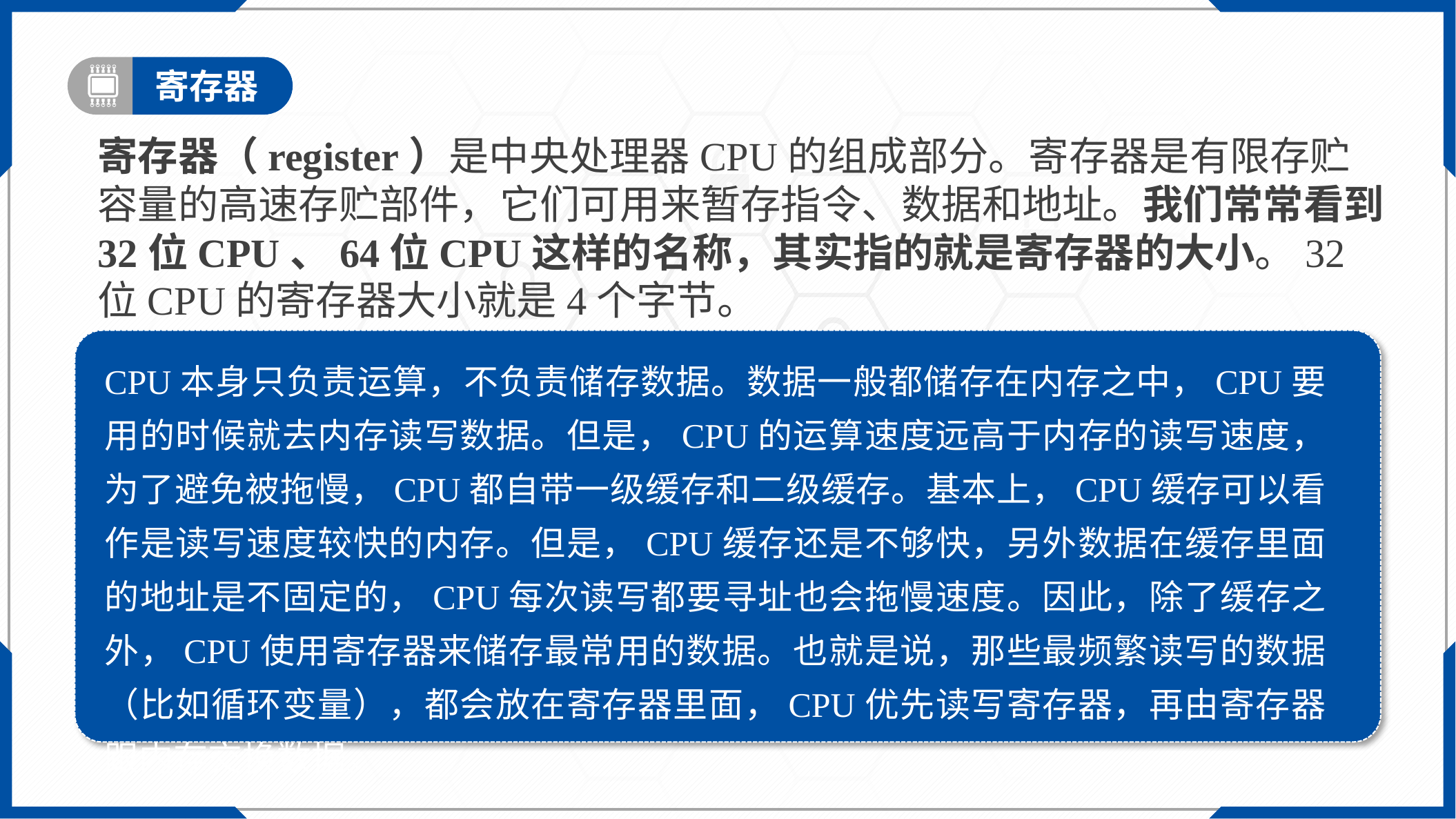

寄存器

寄存器（register）是中央处理器CPU的组成部分。寄存器是有限存贮容量的高速存贮部件，它们可用来暂存指令、数据和地址。我们常常看到32位CPU、64位CPU这样的名称，其实指的就是寄存器的大小。32位CPU的寄存器大小就是4个字节。

CPU本身只负责运算，不负责储存数据。数据一般都储存在内存之中，CPU要用的时候就去内存读写数据。但是，CPU的运算速度远高于内存的读写速度，为了避免被拖慢，CPU都自带一级缓存和二级缓存。基本上，CPU缓存可以看作是读写速度较快的内存。但是，CPU缓存还是不够快，另外数据在缓存里面的地址是不固定的，CPU每次读写都要寻址也会拖慢速度。因此，除了缓存之外，CPU使用寄存器来储存最常用的数据。也就是说，那些最频繁读写的数据（比如循环变量），都会放在寄存器里面，CPU优先读写寄存器，再由寄存器跟内存交换数据。